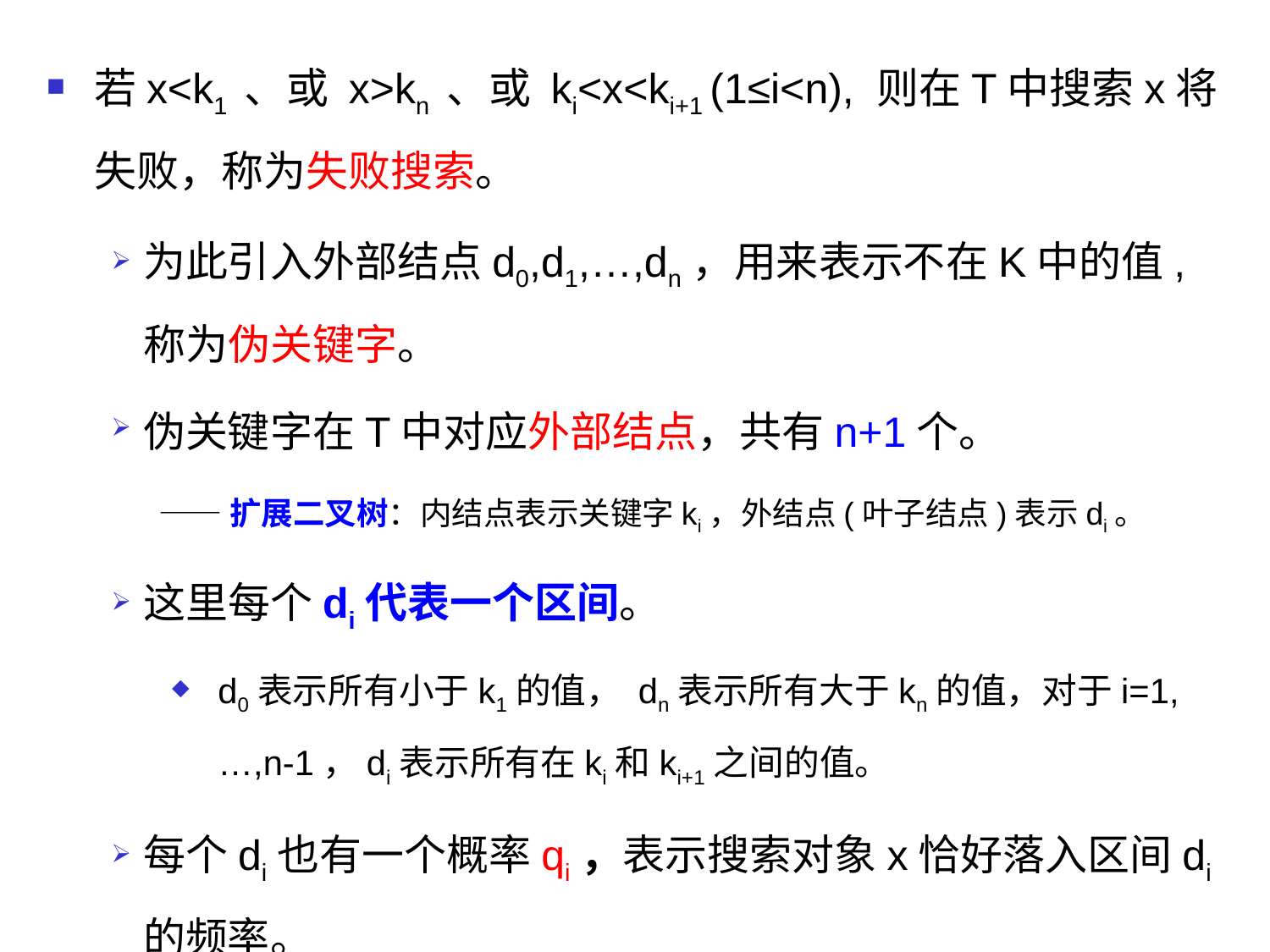

若x<k1 、或 x>kn 、或 ki<x<ki+1 (1≤i<n), 则在T中搜索x将失败，称为失败搜索。
为此引入外部结点d0,d1,…,dn，用来表示不在K中的值,称为伪关键字。
伪关键字在T中对应外部结点，共有n+1个。
      ——扩展二叉树：内结点表示关键字ki，外结点(叶子结点)表示di。
这里每个di代表一个区间。
d0表示所有小于k1的值， dn表示所有大于kn的值，对于i=1,…,n-1，di表示所有在ki和ki+1之间的值。
每个di也有一个概率qi，表示搜索对象x恰好落入区间di的频率。